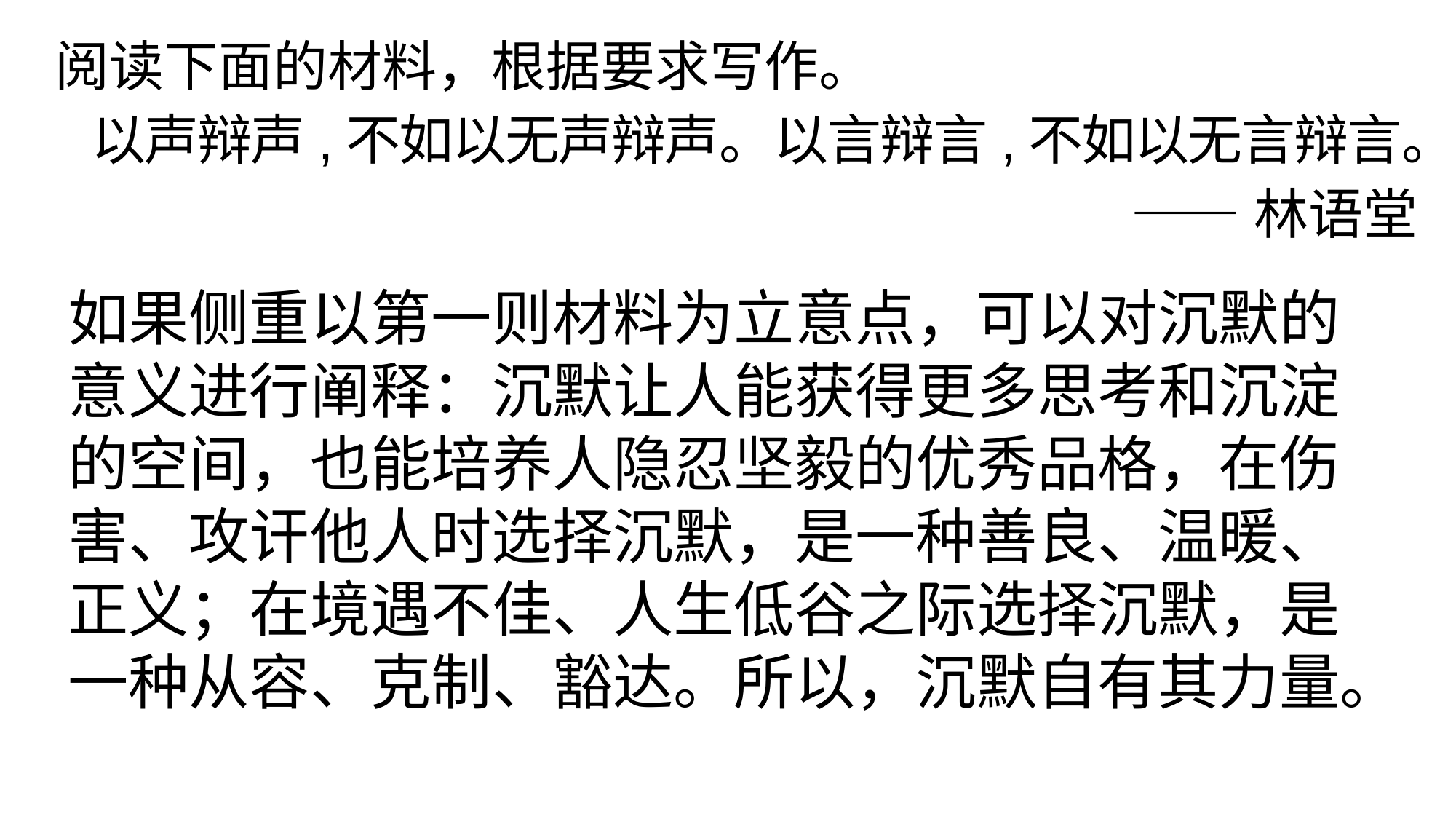

阅读下面的材料，根据要求写作。
    以声辩声,不如以无声辩声。以言辩言,不如以无言辩言。
——林语堂

如果侧重以第一则材料为立意点，可以对沉默的意义进行阐释：沉默让人能获得更多思考和沉淀的空间，也能培养人隐忍坚毅的优秀品格，在伤害、攻讦他人时选择沉默，是一种善良、温暖、正义；在境遇不佳、人生低谷之际选择沉默，是一种从容、克制、豁达。所以，沉默自有其力量。